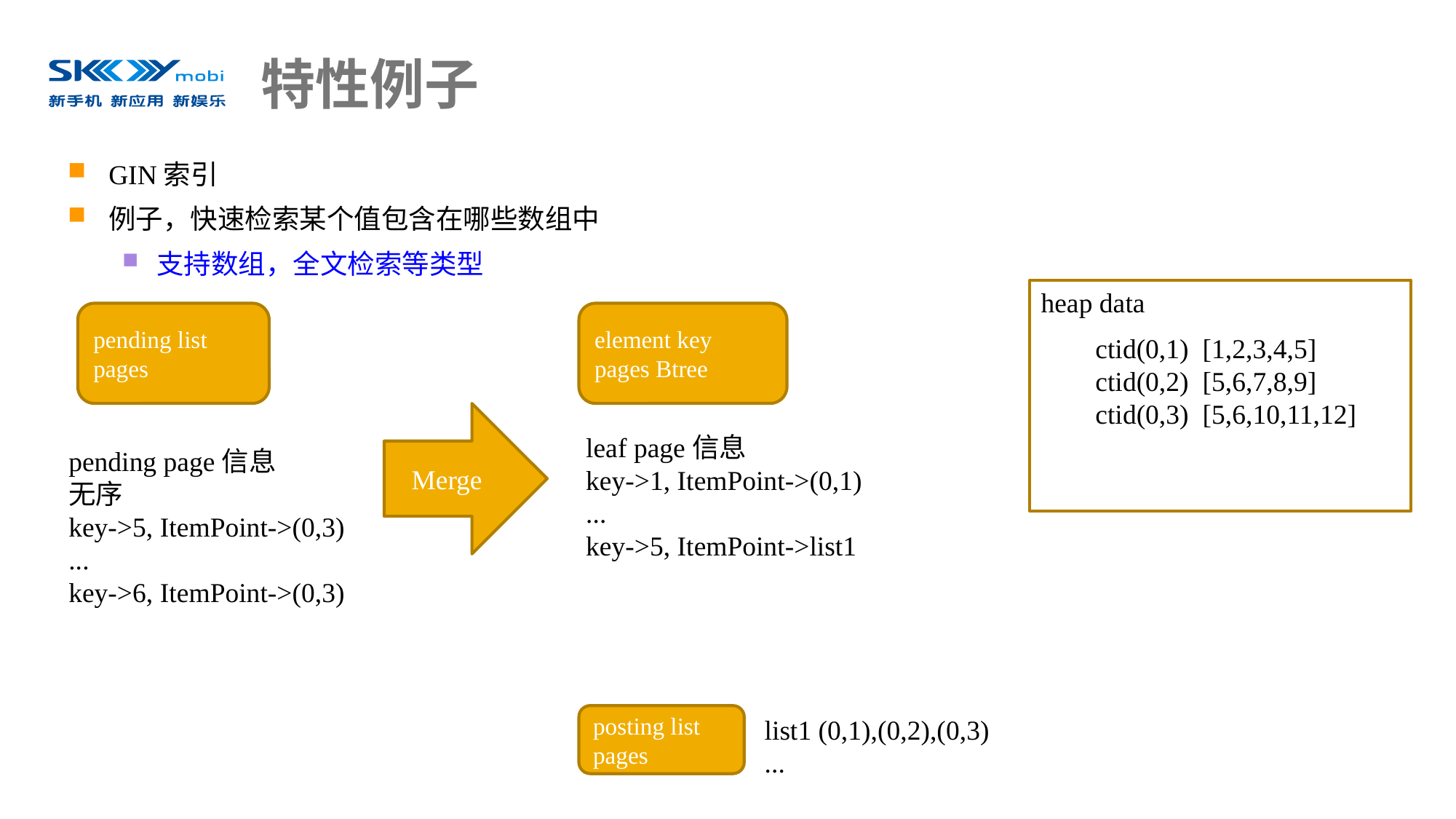

# 特性例子
GIN索引
例子，快速检索某个值包含在哪些数组中
支持数组，全文检索等类型

heap data
pending list pages
element key pages Btree
ctid(0,1)  [1,2,3,4,5]
ctid(0,2)  [5,6,7,8,9]
ctid(0,3)  [5,6,10,11,12]
Merge
leaf page信息
key->1, ItemPoint->(0,1)
...
key->5, ItemPoint->list1

pending page信息
无序
key->5, ItemPoint->(0,3)
...
key->6, ItemPoint->(0,3)

posting list pages
list1 (0,1),(0,2),(0,3)
...